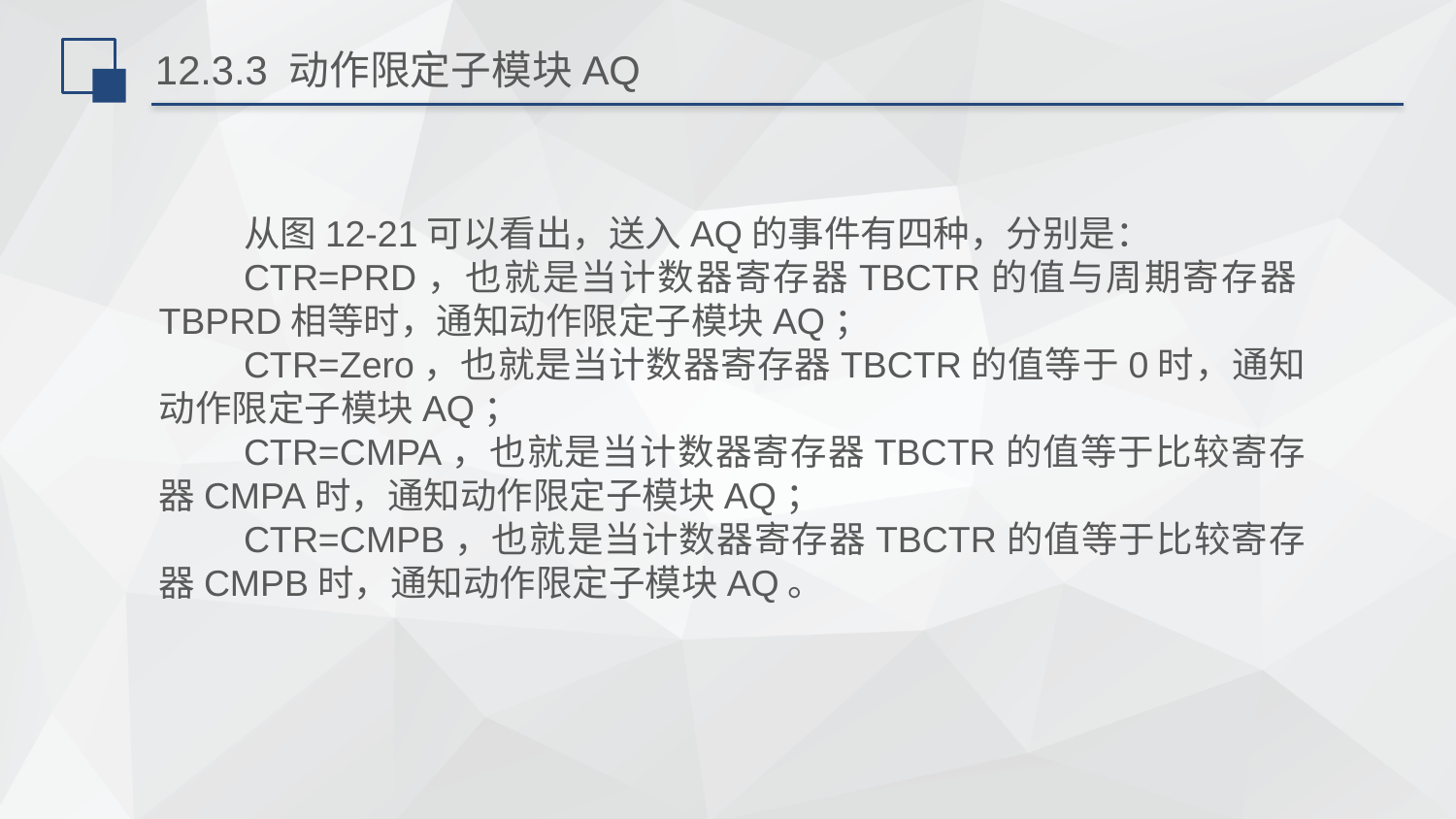

# 12.3.3 动作限定子模块AQ
从图12-21可以看出，送入AQ的事件有四种，分别是：
CTR=PRD，也就是当计数器寄存器TBCTR的值与周期寄存器TBPRD相等时，通知动作限定子模块AQ；
CTR=Zero，也就是当计数器寄存器TBCTR的值等于0时，通知动作限定子模块AQ；
CTR=CMPA，也就是当计数器寄存器TBCTR的值等于比较寄存器CMPA时，通知动作限定子模块AQ；
CTR=CMPB，也就是当计数器寄存器TBCTR的值等于比较寄存器CMPB时，通知动作限定子模块AQ。